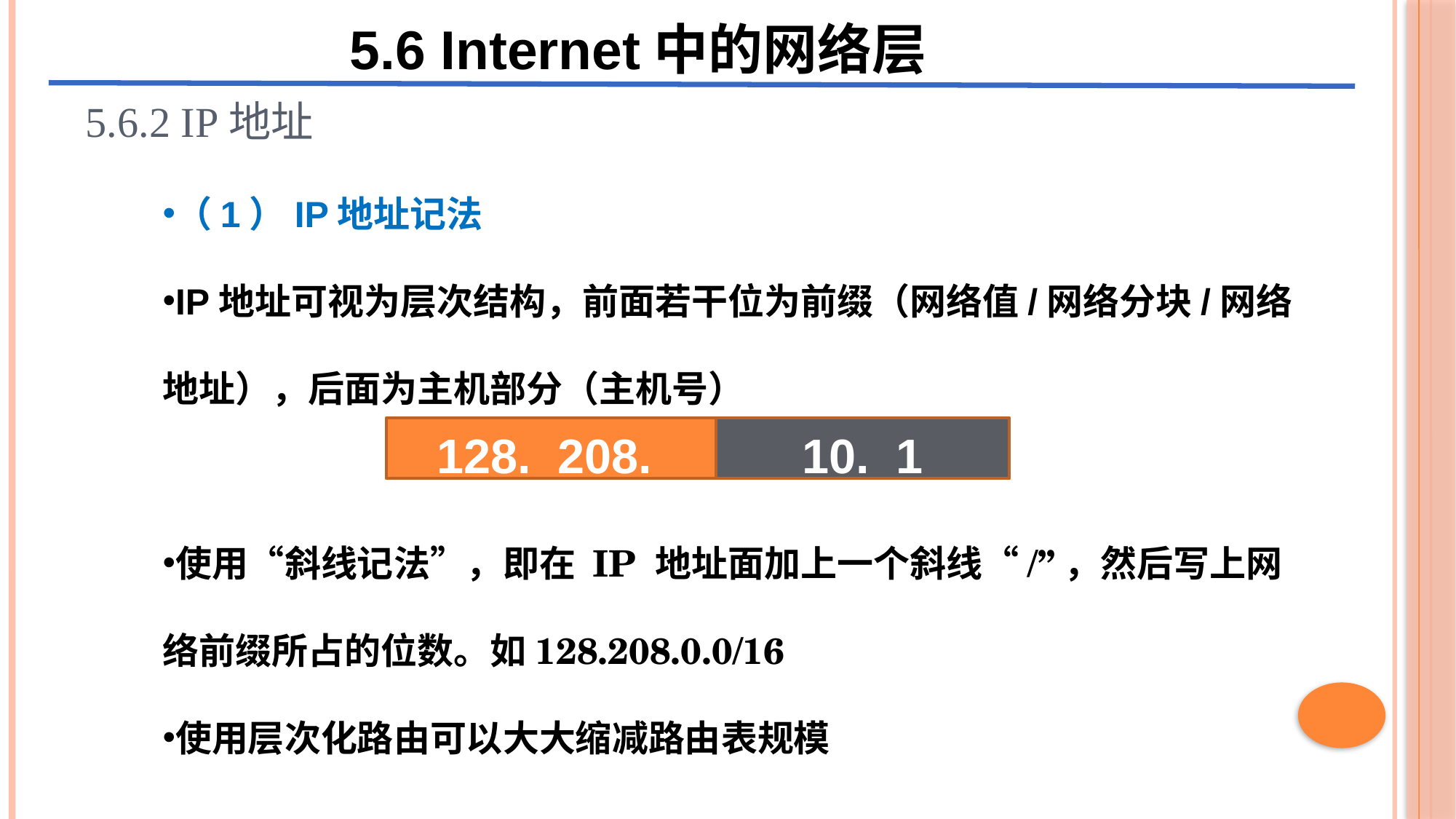

5.6 Internet中的网络层
# 5.6.2 IP地址
（1）IP地址记法
IP地址可视为层次结构，前面若干位为前缀（网络值/网络分块/网络地址），后面为主机部分（主机号）

使用“斜线记法”，即在 IP 地址面加上一个斜线“/”，然后写上网络前缀所占的位数。如128.208.0.0/16
使用层次化路由可以大大缩减路由表规模

10.  1
128.  208.